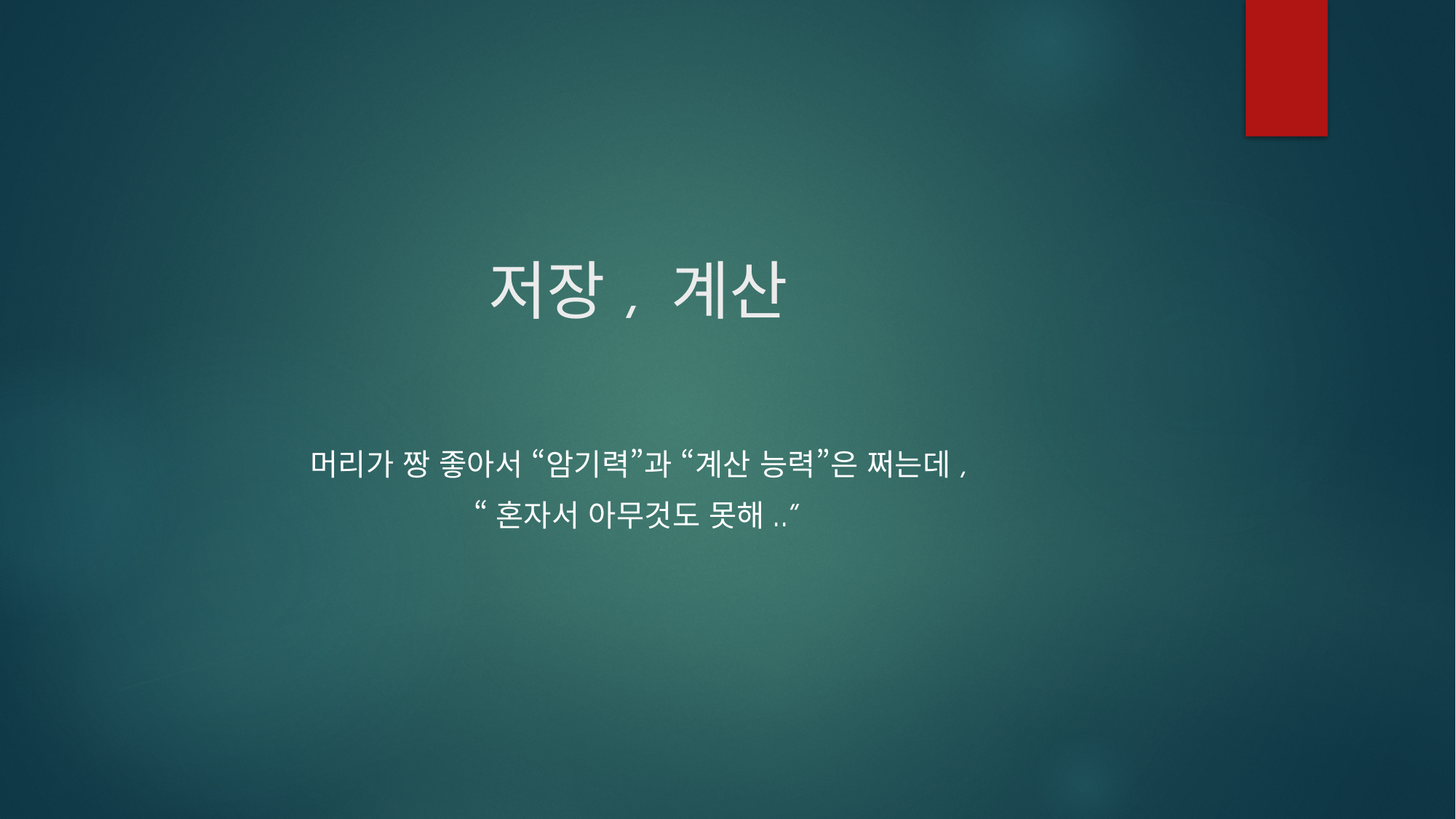

# 저장, 계산
머리가 짱 좋아서 “암기력”과 “계산 능력”은 쩌는데,
“혼자서 아무것도 못해..”